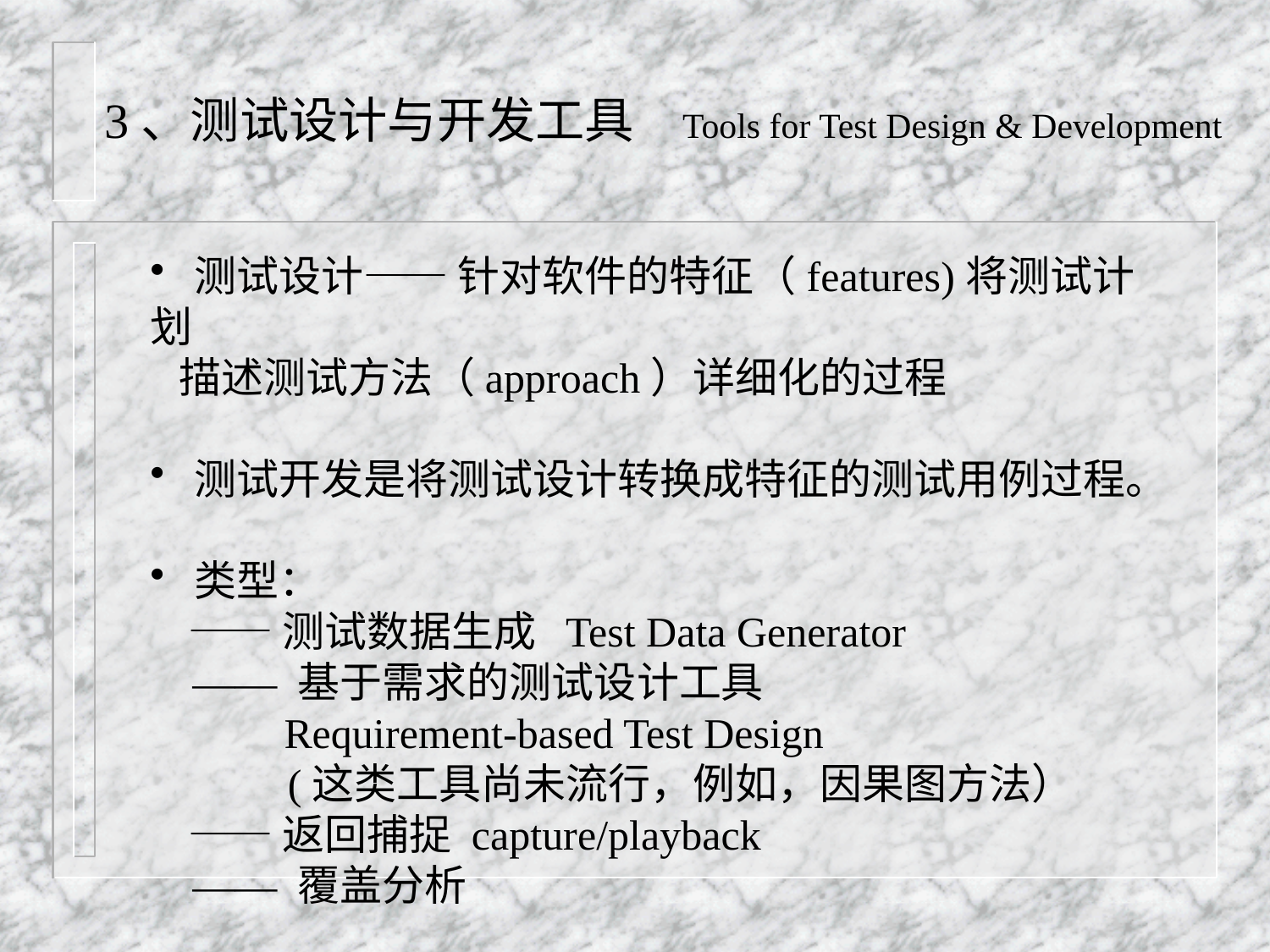

3、测试设计与开发工具    Tools for Test Design & Development
  测试设计—— 针对软件的特征（features)将测试计划
   描述测试方法（approach）详细化的过程

  测试开发是将测试设计转换成特征的测试用例过程。

  类型：
    —— 测试数据生成  Test Data Generator
    —— 基于需求的测试设计工具
             Requirement-based Test Design
             (这类工具尚未流行，例如，因果图方法）
    —— 返回捕捉 capture/playback
    —— 覆盖分析